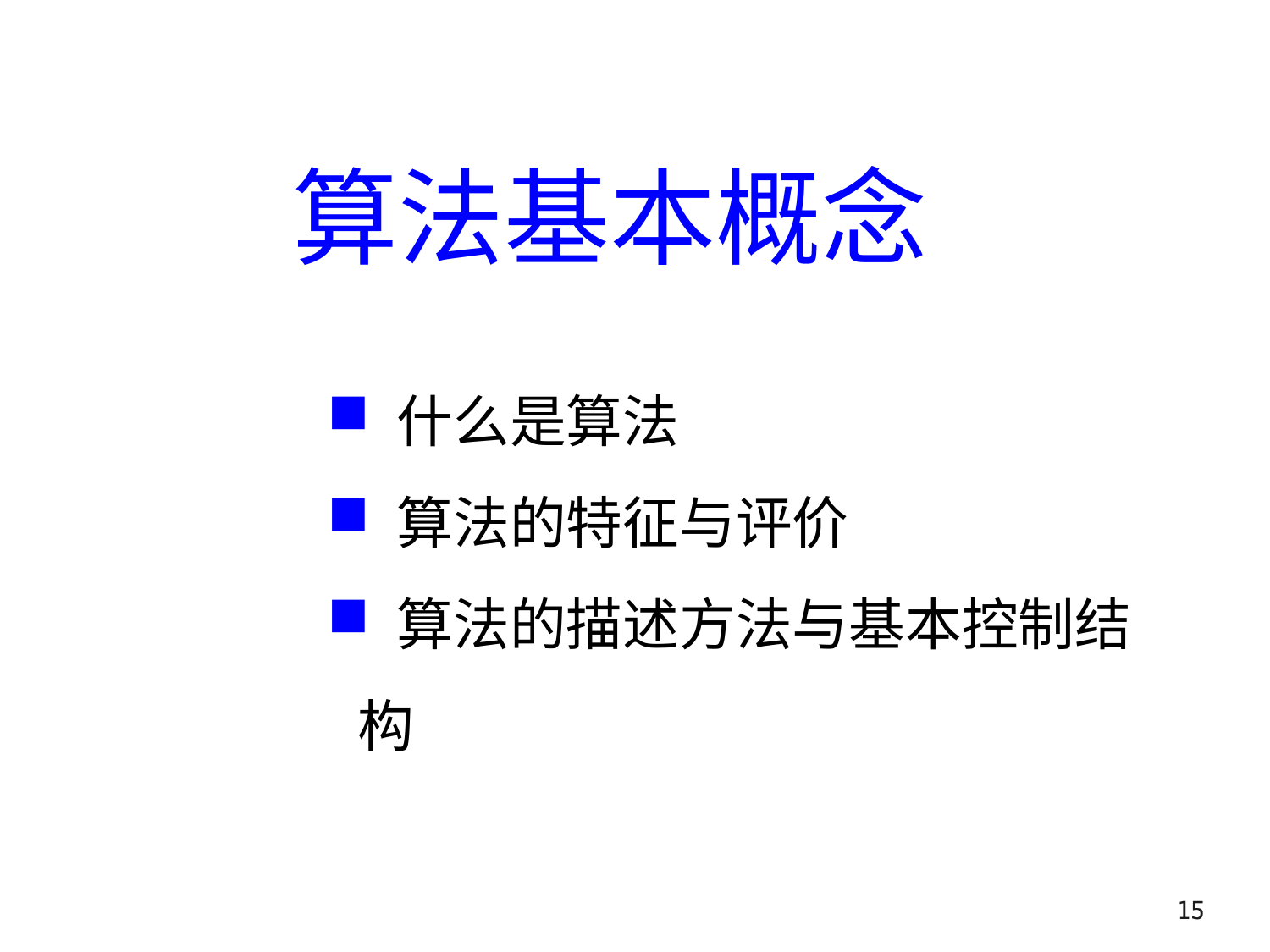

# 算法基本概念
 什么是算法
 算法的特征与评价
 算法的描述方法与基本控制结构
15